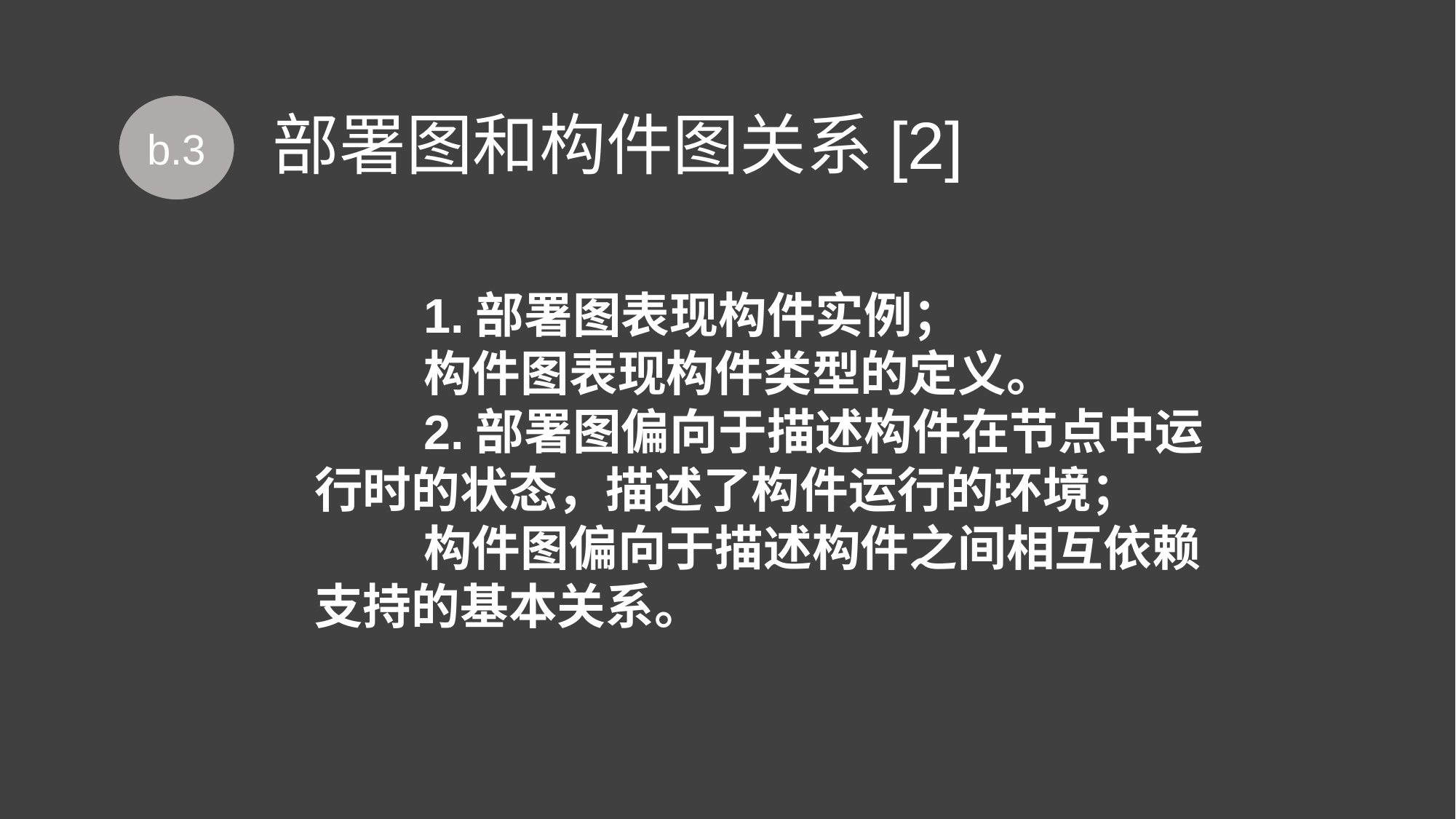

# 部署图和构件图关系[2]
b.3
	1.部署图表现构件实例；
	构件图表现构件类型的定义。
	2.部署图偏向于描述构件在节点中运行时的状态，描述了构件运行的环境；
	构件图偏向于描述构件之间相互依赖支持的基本关系。